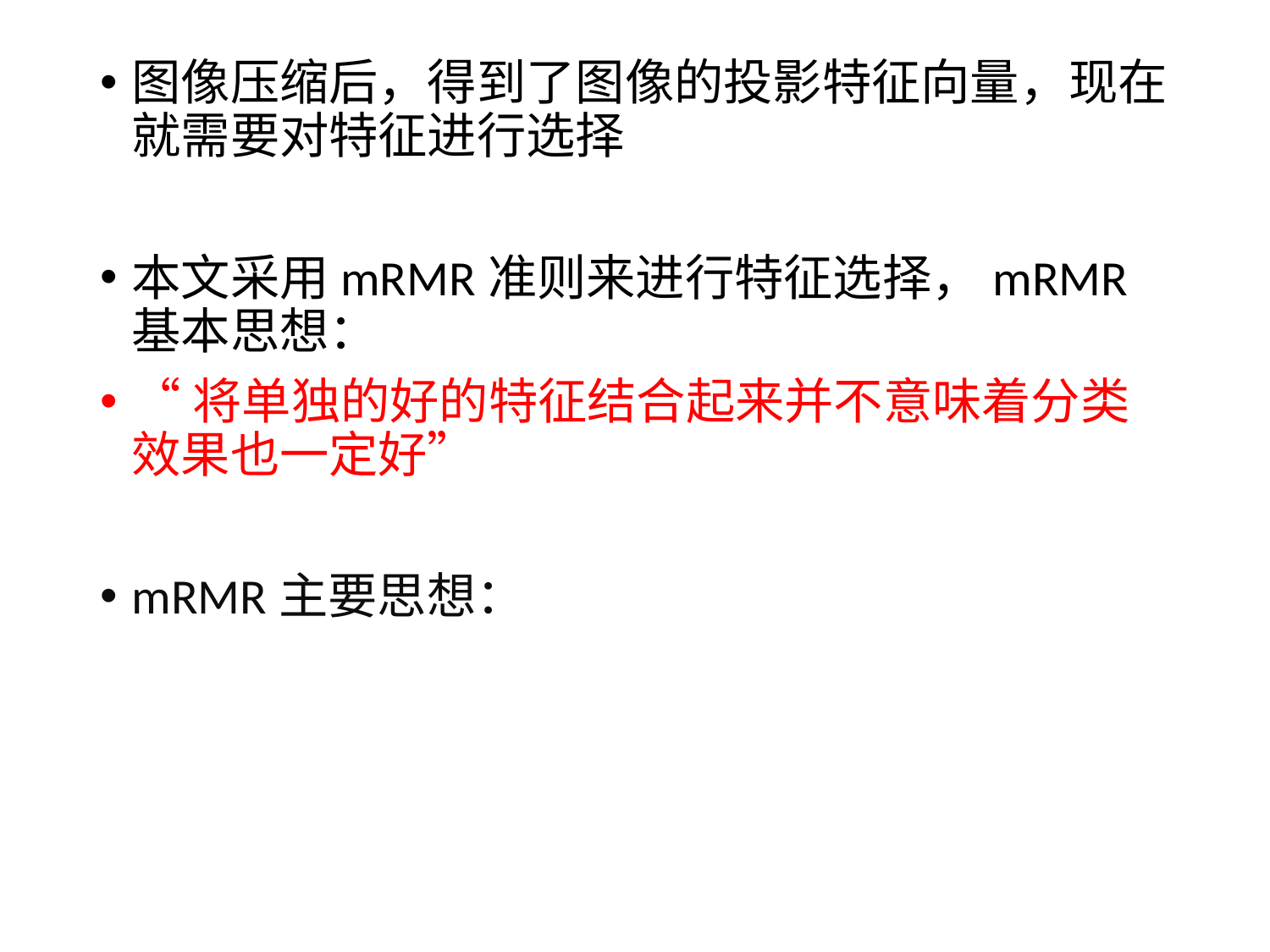

图像压缩后，得到了图像的投影特征向量，现在就需要对特征进行选择

本文采用mRMR准则来进行特征选择，mRMR基本思想：
“将单独的好的特征结合起来并不意味着分类效果也一定好”

mRMR主要思想：